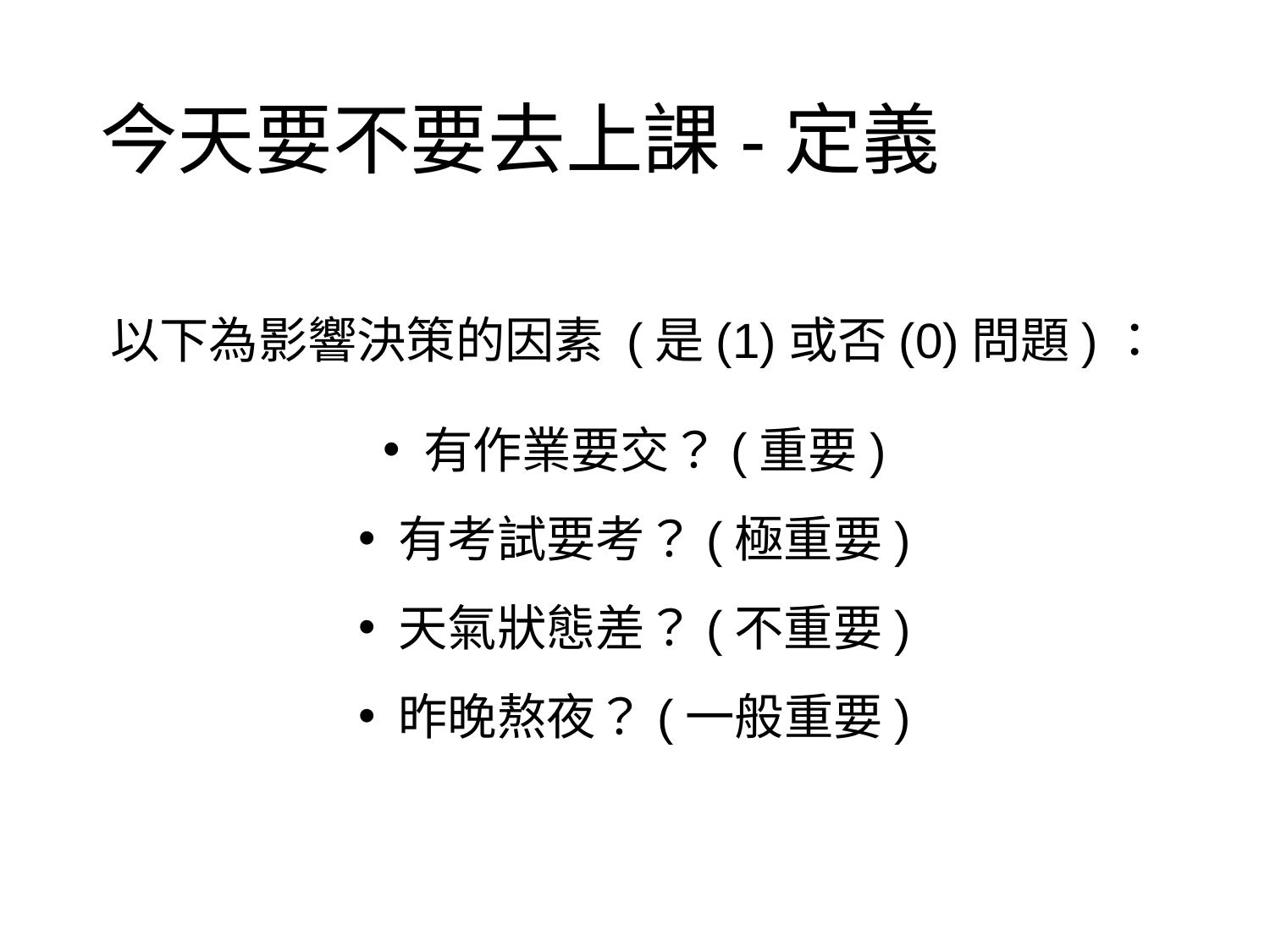

# 今天要不要去上課-定義
以下為影響決策的因素 (是(1)或否(0)問題)：
有作業要交？(重要)
有考試要考？(極重要)
天氣狀態差？(不重要)
昨晚熬夜？(一般重要)